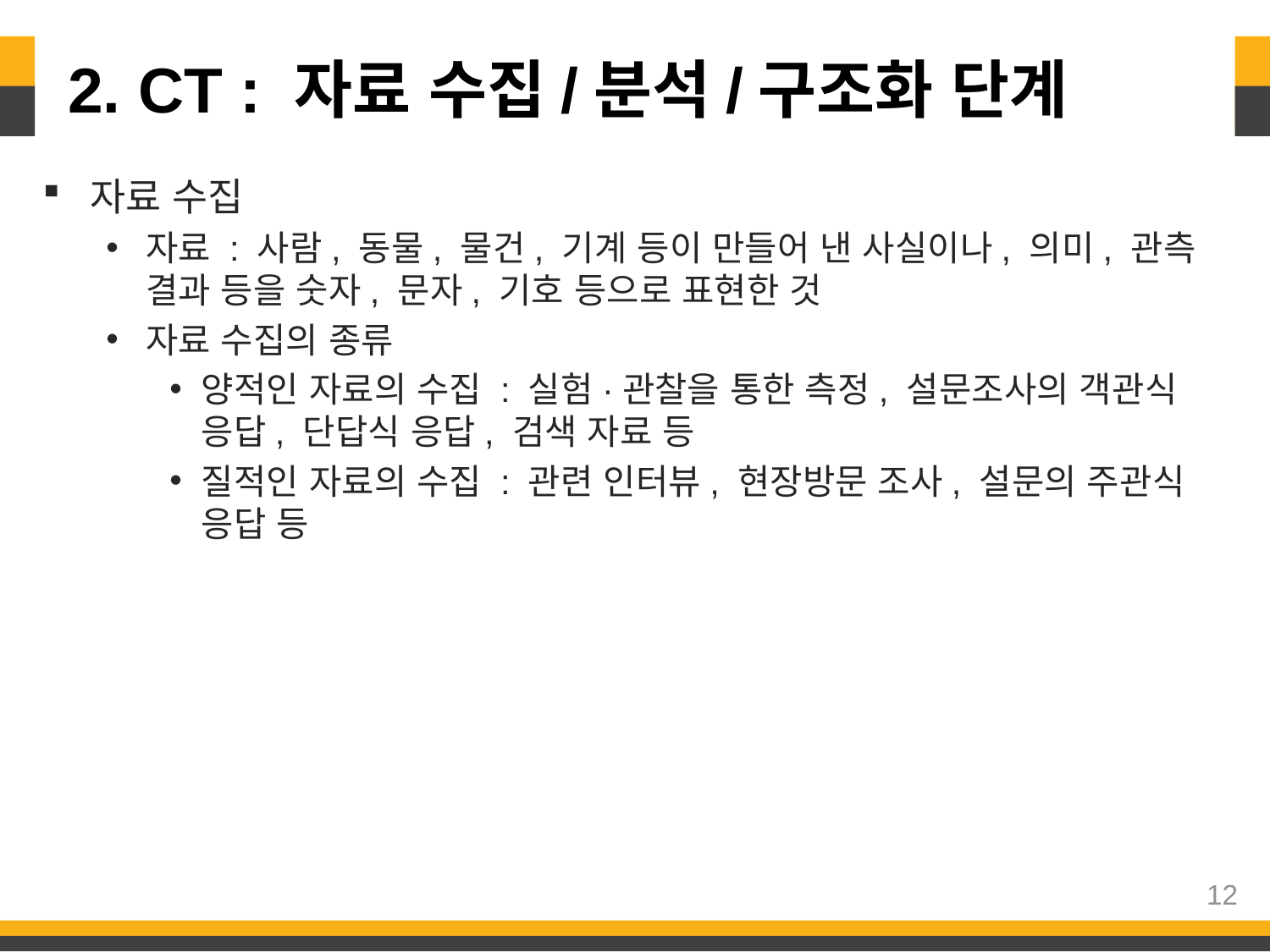

# 2. CT : 자료 수집/분석/구조화 단계
자료 수집
자료 : 사람, 동물, 물건, 기계 등이 만들어 낸 사실이나, 의미, 관측 결과 등을 숫자, 문자, 기호 등으로 표현한 것
자료 수집의 종류
양적인 자료의 수집 : 실험·관찰을 통한 측정, 설문조사의 객관식 응답, 단답식 응답, 검색 자료 등
질적인 자료의 수집 : 관련 인터뷰, 현장방문 조사, 설문의 주관식 응답 등

12